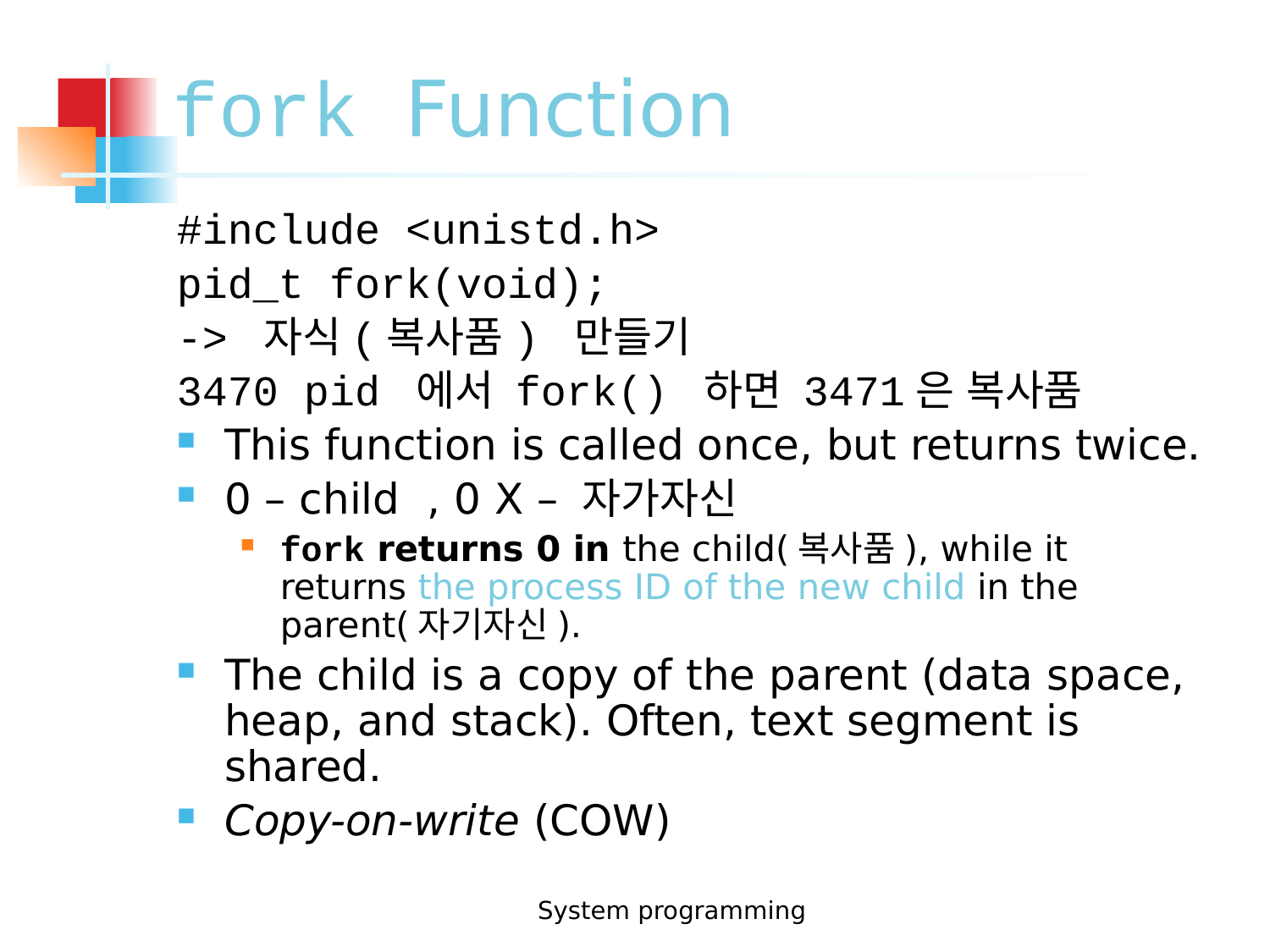

fork Function
#include <unistd.h>
pid_t fork(void);
-> 자식(복사품) 만들기
3470 pid 에서 fork() 하면 3471은 복사품
This function is called once, but returns twice.
0 – child  , 0 X – 자가자신
fork returns 0 in the child(복사품), while it returns the process ID of the new child in the parent(자기자신).
The child is a copy of the parent (data space, heap, and stack). Often, text segment is shared.
Copy-on-write (COW)